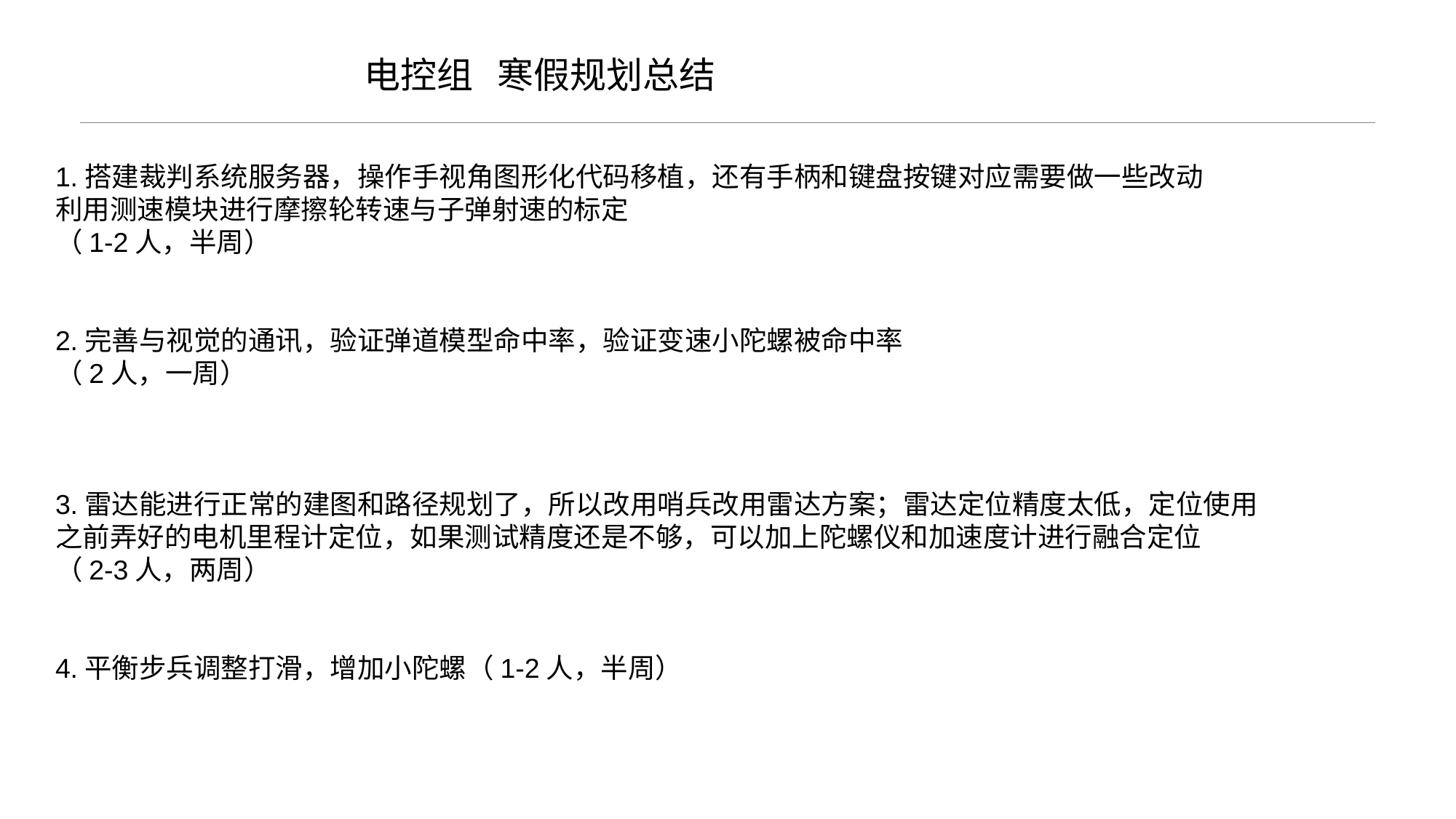

电控组   寒假规划总结
1.搭建裁判系统服务器，操作手视角图形化代码移植，还有手柄和键盘按键对应需要做一些改动
利用测速模块进行摩擦轮转速与子弹射速的标定
（1-2人，半周）

2.完善与视觉的通讯，验证弹道模型命中率，验证变速小陀螺被命中率
（2人，一周）

3.雷达能进行正常的建图和路径规划了，所以改用哨兵改用雷达方案；雷达定位精度太低，定位使用
之前弄好的电机里程计定位，如果测试精度还是不够，可以加上陀螺仪和加速度计进行融合定位
（2-3人，两周）

4.平衡步兵调整打滑，增加小陀螺（1-2人，半周）